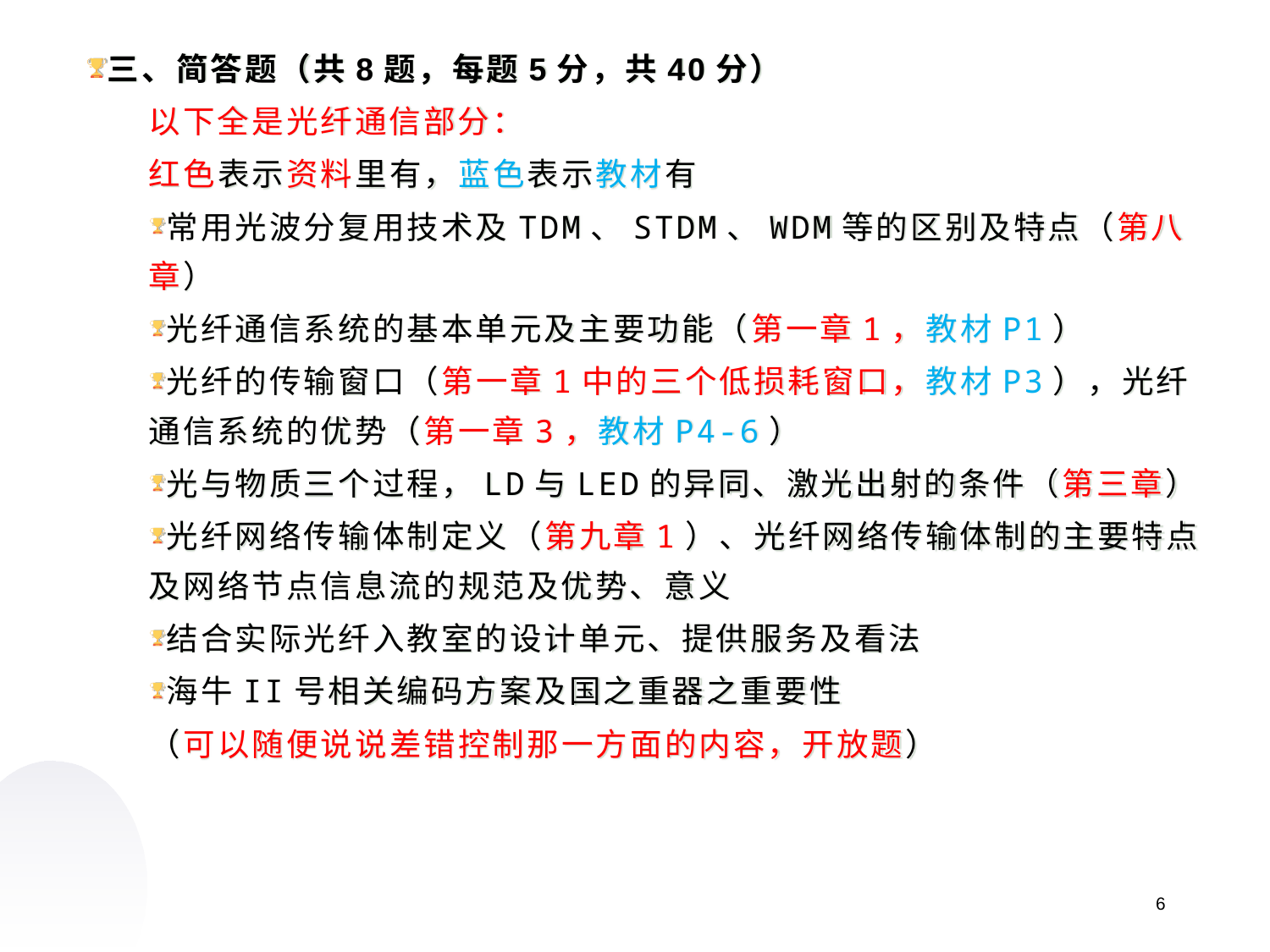

三、简答题（共8题，每题5分，共40分）
以下全是光纤通信部分：
红色表示资料里有，蓝色表示教材有
常用光波分复用技术及TDM、STDM、WDM等的区别及特点（第八章）
光纤通信系统的基本单元及主要功能（第一章1，教材P1）
光纤的传输窗口（第一章1中的三个低损耗窗口，教材P3），光纤通信系统的优势（第一章3，教材P4-6）
光与物质三个过程，LD与LED的异同、激光出射的条件（第三章）
光纤网络传输体制定义（第九章1）、光纤网络传输体制的主要特点及网络节点信息流的规范及优势、意义
结合实际光纤入教室的设计单元、提供服务及看法
海牛II号相关编码方案及国之重器之重要性
（可以随便说说差错控制那一方面的内容，开放题）

6